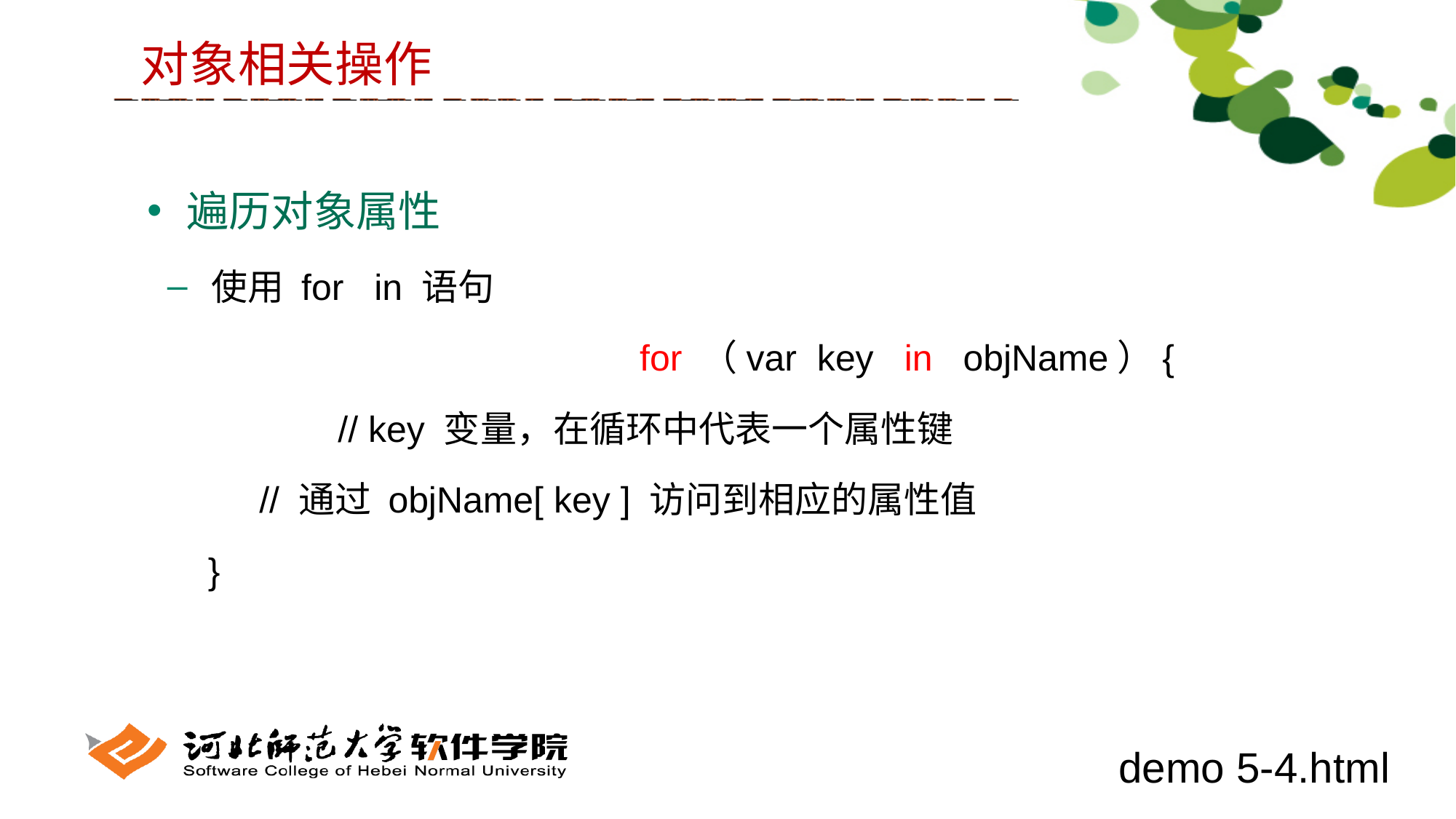

对象相关操作
 遍历对象属性
 使用 for   in 语句
					 for （var  key   in   objName）{
   	        // key 变量，在循环中代表一个属性键
           // 通过 objName[ key ] 访问到相应的属性值
    }

demo 5-4.html